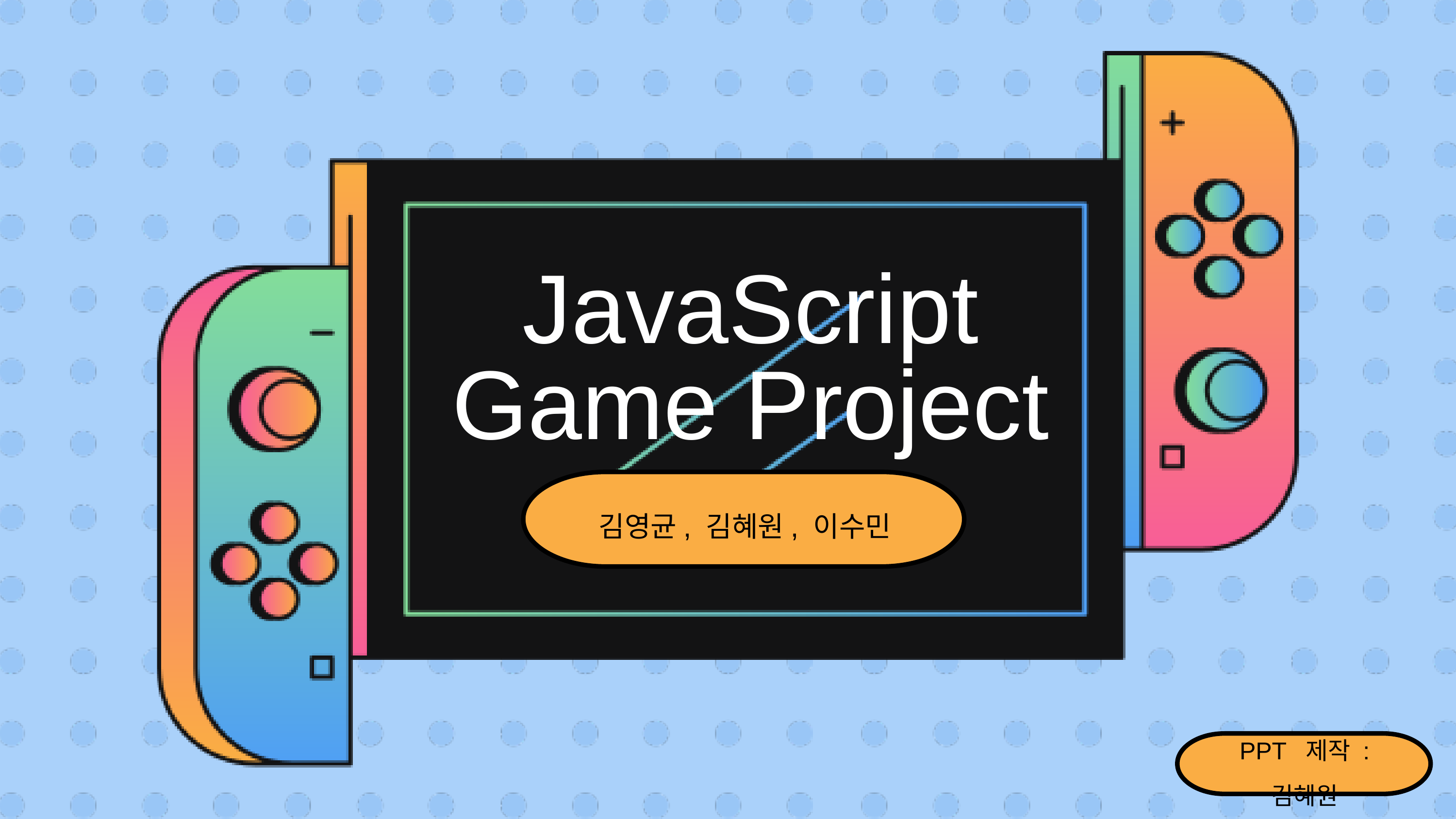

JavaScript Game Project

김영균, 김혜원, 이수민

PPT  제작 : 김혜원